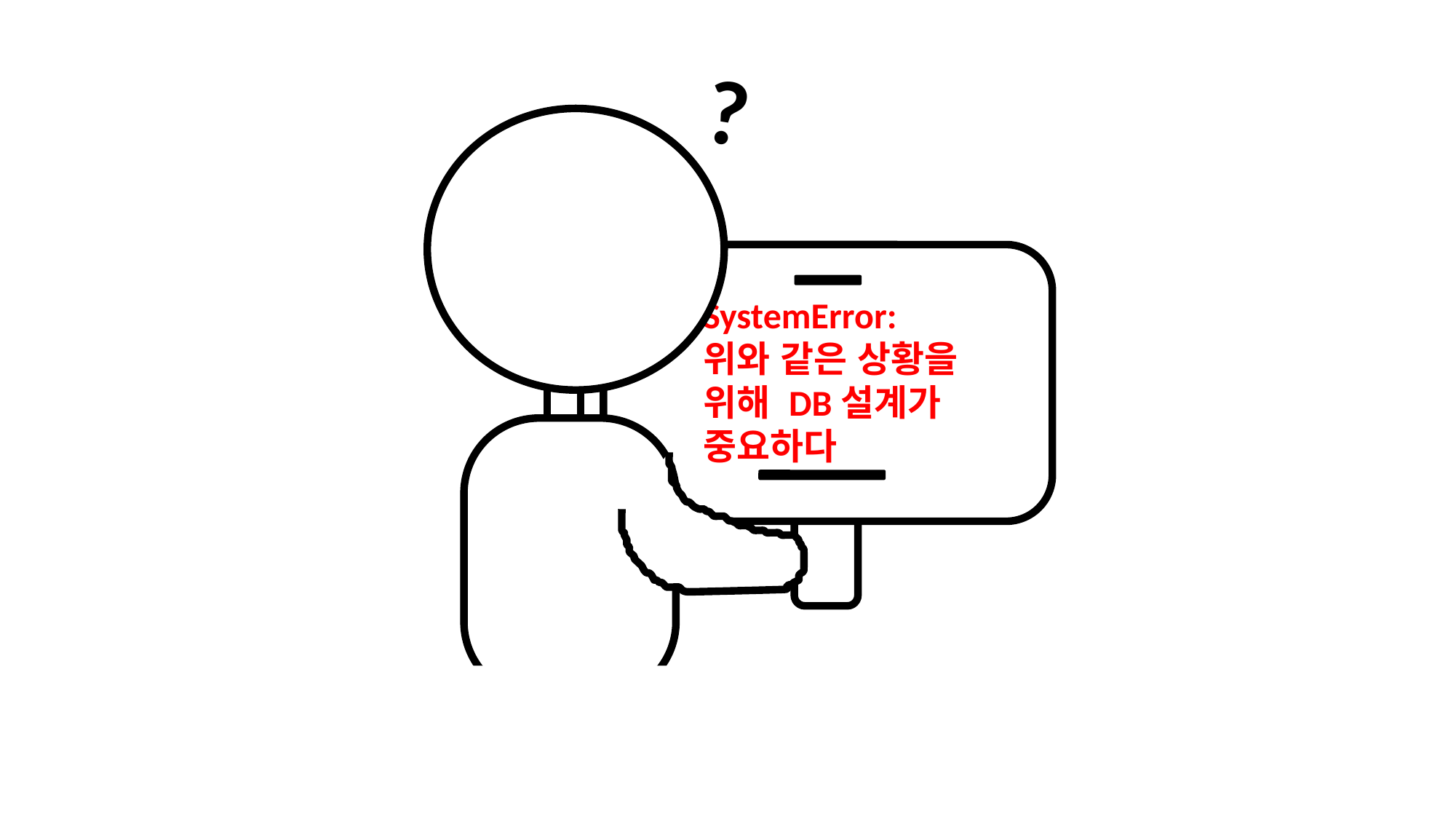

?

SystemError:
위와 같은 상황을
위해 DB설계가
중요하다